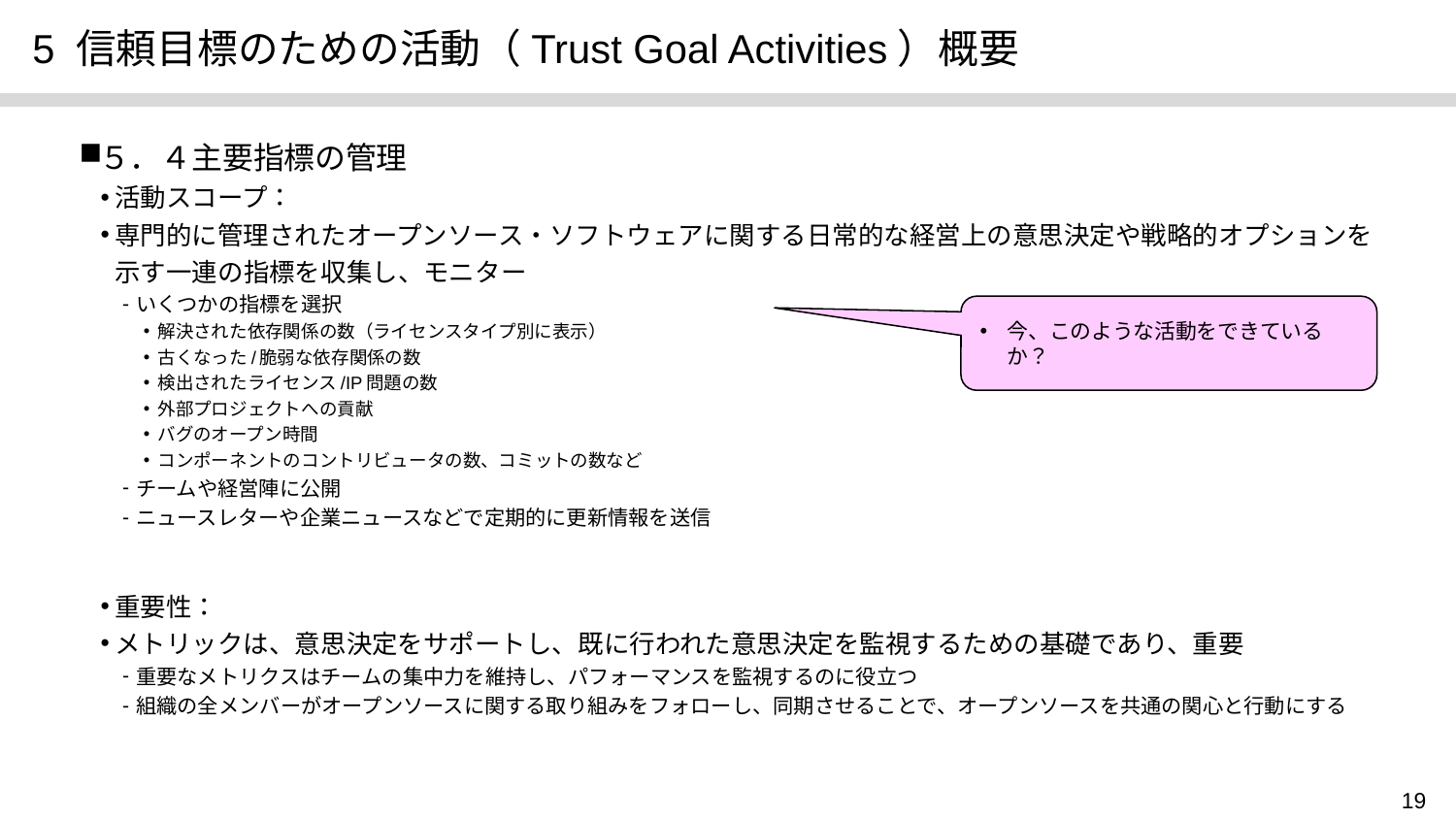

# 5 信頼目標のための活動（Trust Goal Activities）概要
５．４主要指標の管理
活動スコープ：
専門的に管理されたオープンソース・ソフトウェアに関する日常的な経営上の意思決定や戦略的オプションを示す一連の指標を収集し、モニター
いくつかの指標を選択
解決された依存関係の数（ライセンスタイプ別に表示）
古くなった/脆弱な依存関係の数
検出されたライセンス/IP問題の数
外部プロジェクトへの貢献
バグのオープン時間
コンポーネントのコントリビュータの数、コミットの数など
チームや経営陣に公開
ニュースレターや企業ニュースなどで定期的に更新情報を送信

重要性：
メトリックは、意思決定をサポートし、既に行われた意思決定を監視するための基礎であり、重要
重要なメトリクスはチームの集中力を維持し、パフォーマンスを監視するのに役立つ
組織の全メンバーがオープンソースに関する取り組みをフォローし、同期させることで、オープンソースを共通の関心と行動にする

今、このような活動をできているか？